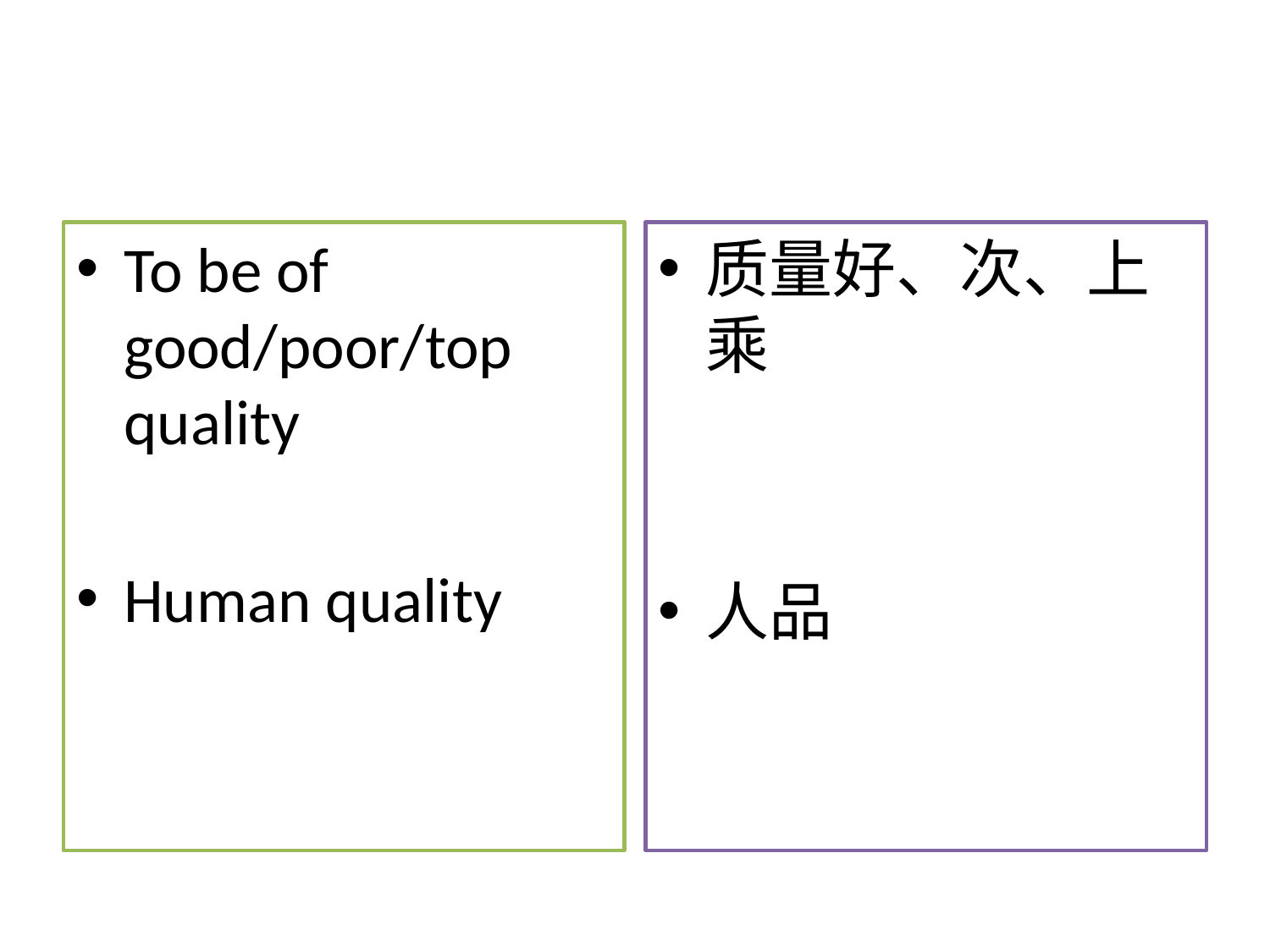

#
To be of good/poor/top quality

Human quality
质量好、次、上乘

人品